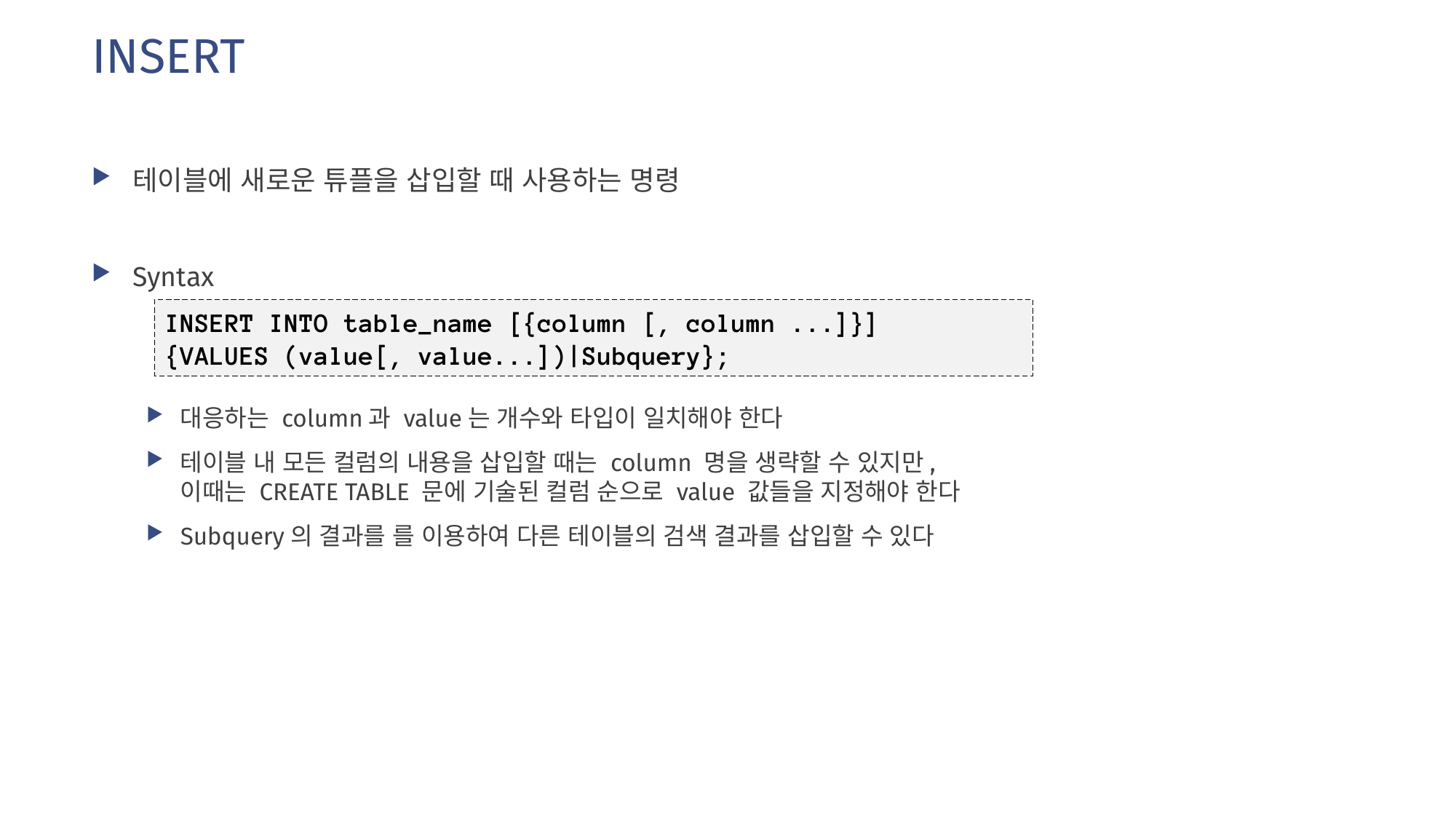

# INSERT
테이블에 새로운 튜플을 삽입할 때 사용하는 명령

Syntax

대응하는 column과 value는 개수와 타입이 일치해야 한다
테이블 내 모든 컬럼의 내용을 삽입할 때는 column 명을 생략할 수 있지만,
이때는 CREATE TABLE 문에 기술된 컬럼 순으로 value 값들을 지정해야 한다
Subquery의 결과를 를 이용하여 다른 테이블의 검색 결과를 삽입할 수 있다

INSERT INTO table_name [{column [, column ...]}]
{VALUES (value[, value...])|Subquery};